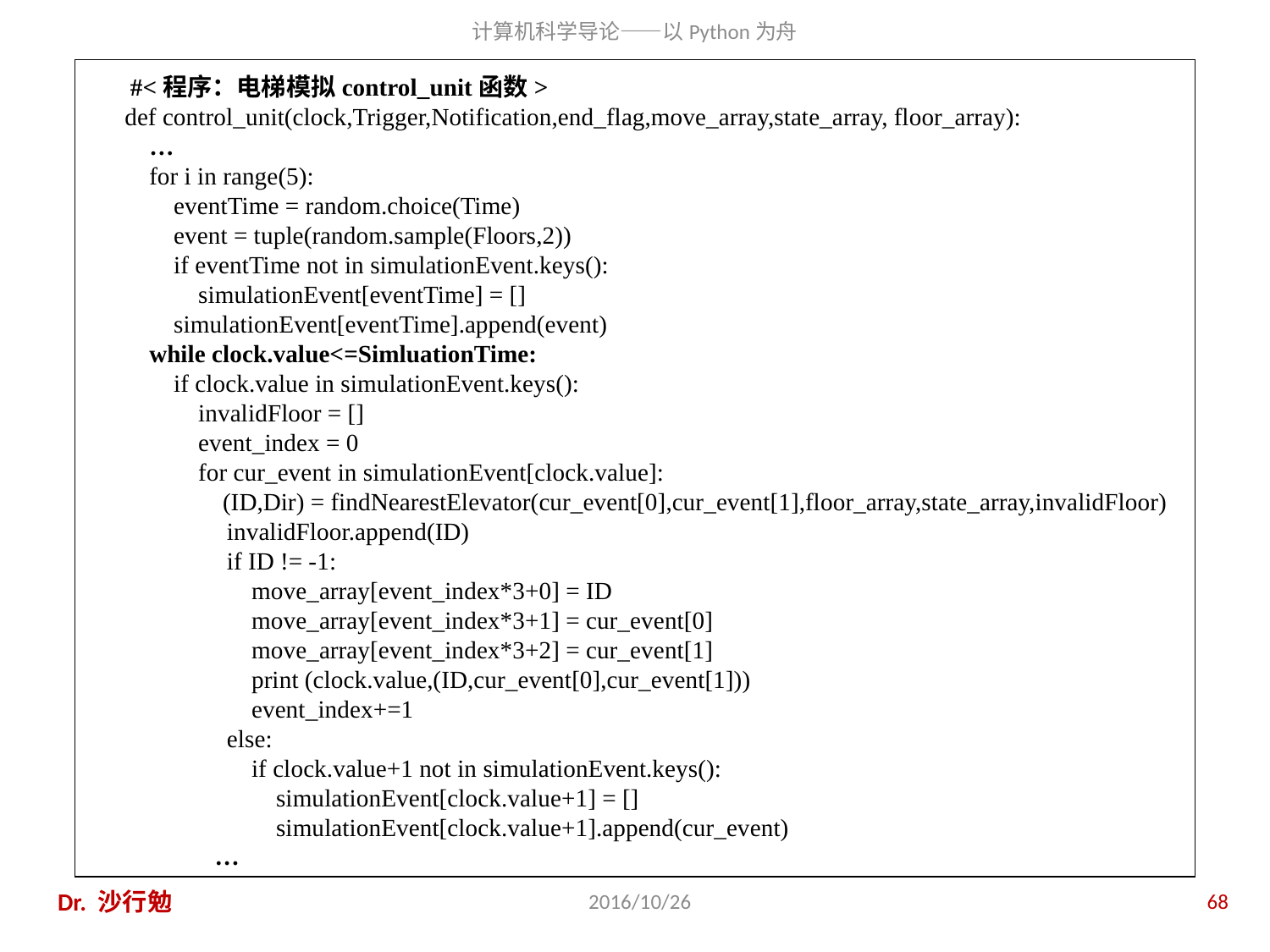

#<程序：电梯模拟control_unit函数>
def control_unit(clock,Trigger,Notification,end_flag,move_array,state_array, floor_array):
    …
    for i in range(5):
        eventTime = random.choice(Time)
        event = tuple(random.sample(Floors,2))
        if eventTime not in simulationEvent.keys():
            simulationEvent[eventTime] = []
        simulationEvent[eventTime].append(event)
    while clock.value<=SimluationTime:
        if clock.value in simulationEvent.keys():
            invalidFloor = []
            event_index = 0
            for cur_event in simulationEvent[clock.value]:
                (ID,Dir) = findNearestElevator(cur_event[0],cur_event[1],floor_array,state_array,invalidFloor)
	  invalidFloor.append(ID)
	  if ID != -1:
	      move_array[event_index*3+0] = ID
	      move_array[event_index*3+1] = cur_event[0]
	      move_array[event_index*3+2] = cur_event[1]
	      print (clock.value,(ID,cur_event[0],cur_event[1]))
	      event_index+=1
	  else:
	      if clock.value+1 not in simulationEvent.keys():
	          simulationEvent[clock.value+1] = []
	          simulationEvent[clock.value+1].append(cur_event)
	…
Dr. 沙行勉
2016/10/26
68